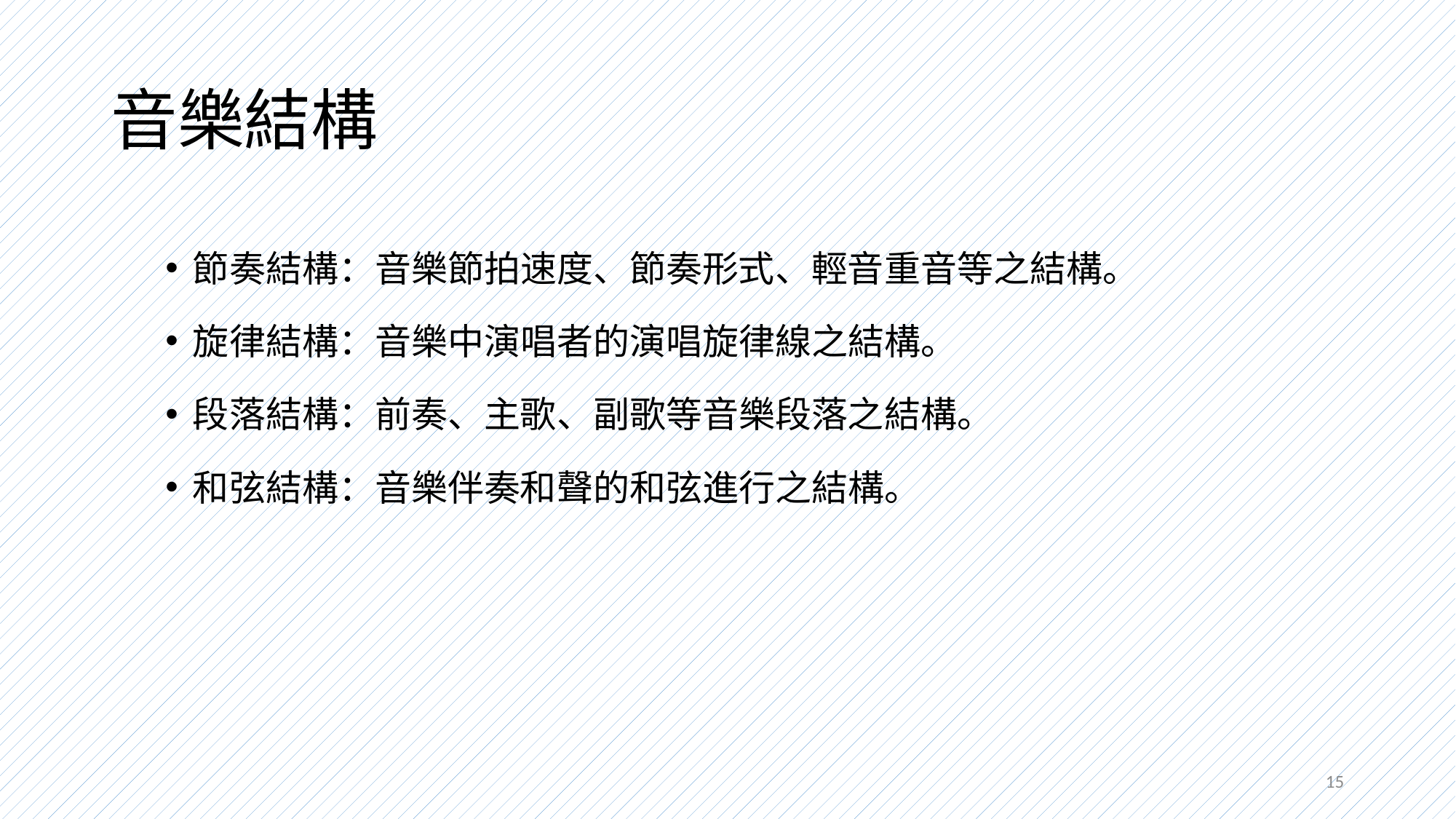

# 音樂結構
節奏結構：音樂節拍速度、節奏形式、輕音重音等之結構。
旋律結構：音樂中演唱者的演唱旋律線之結構。
段落結構：前奏、主歌、副歌等音樂段落之結構。
和弦結構：音樂伴奏和聲的和弦進行之結構。
15